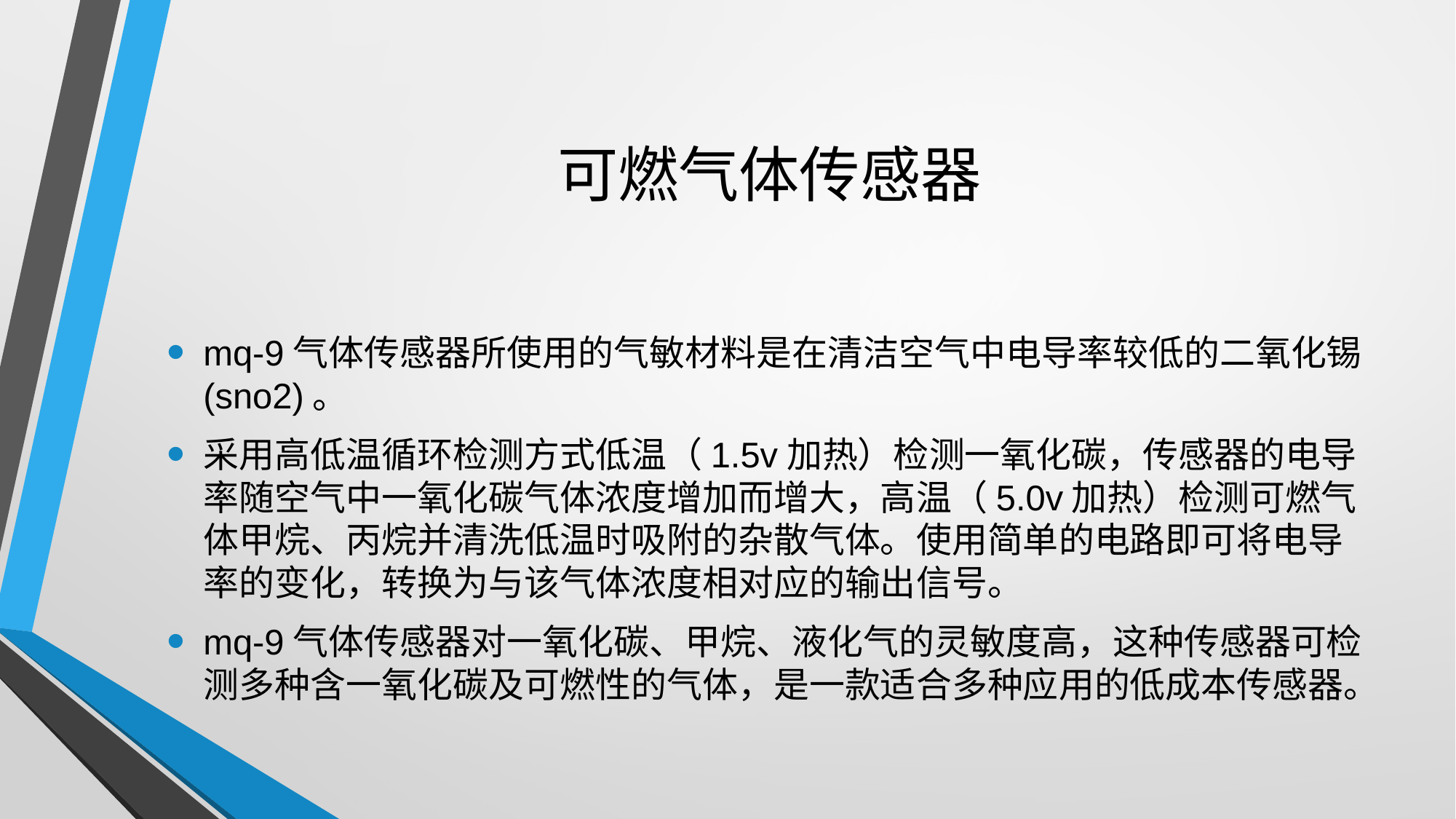

# 可燃气体传感器
mq-9气体传感器所使用的气敏材料是在清洁空气中电导率较低的二氧化锡(sno2)。
采用高低温循环检测方式低温（1.5v加热）检测一氧化碳，传感器的电导率随空气中一氧化碳气体浓度增加而增大，高温（5.0v加热）检测可燃气体甲烷、丙烷并清洗低温时吸附的杂散气体。使用简单的电路即可将电导率的变化，转换为与该气体浓度相对应的输出信号。
mq-9气体传感器对一氧化碳、甲烷、液化气的灵敏度高，这种传感器可检测多种含一氧化碳及可燃性的气体，是一款适合多种应用的低成本传感器。